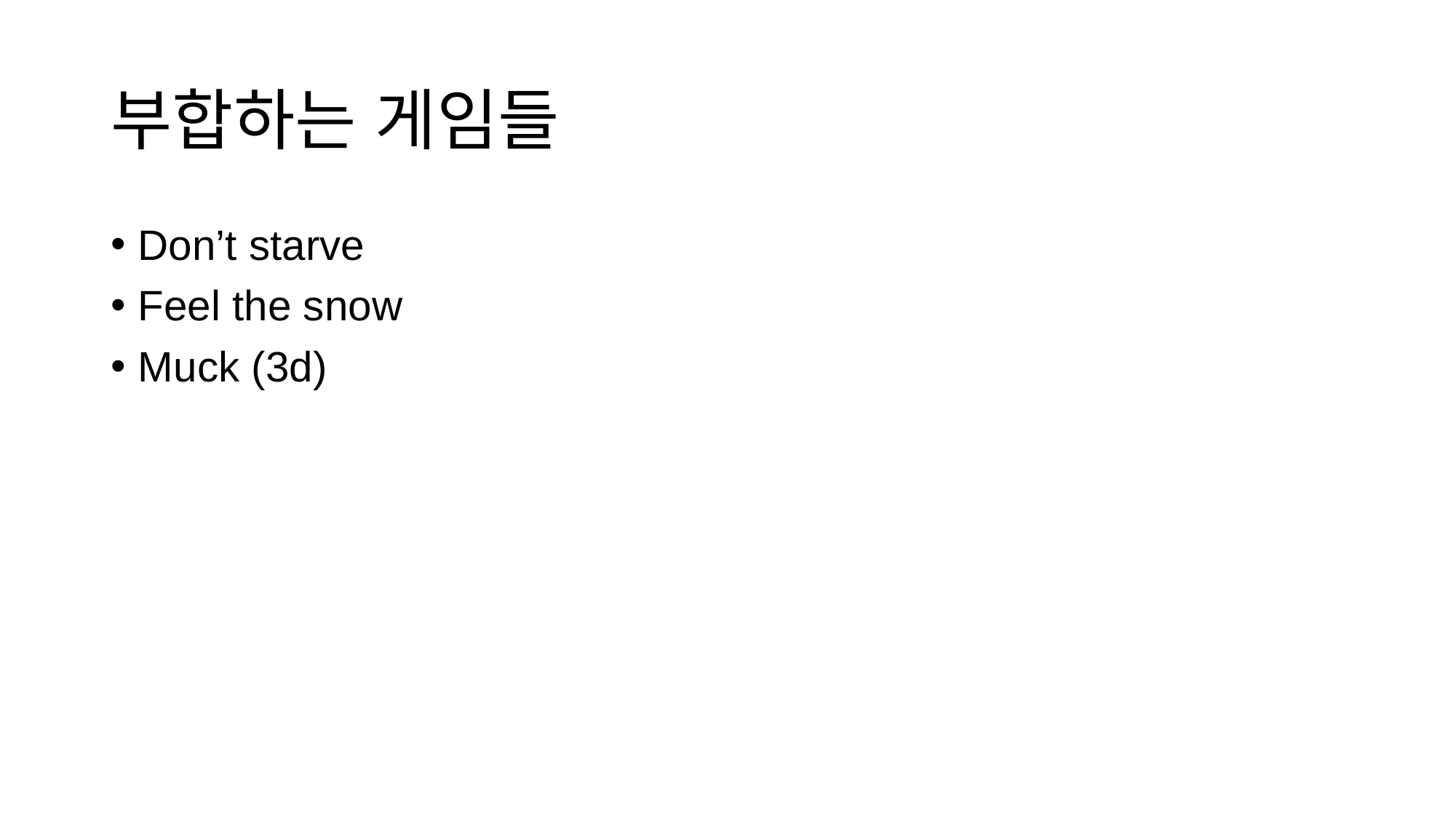

# 부합하는 게임들
Don’t starve
Feel the snow
Muck (3d)